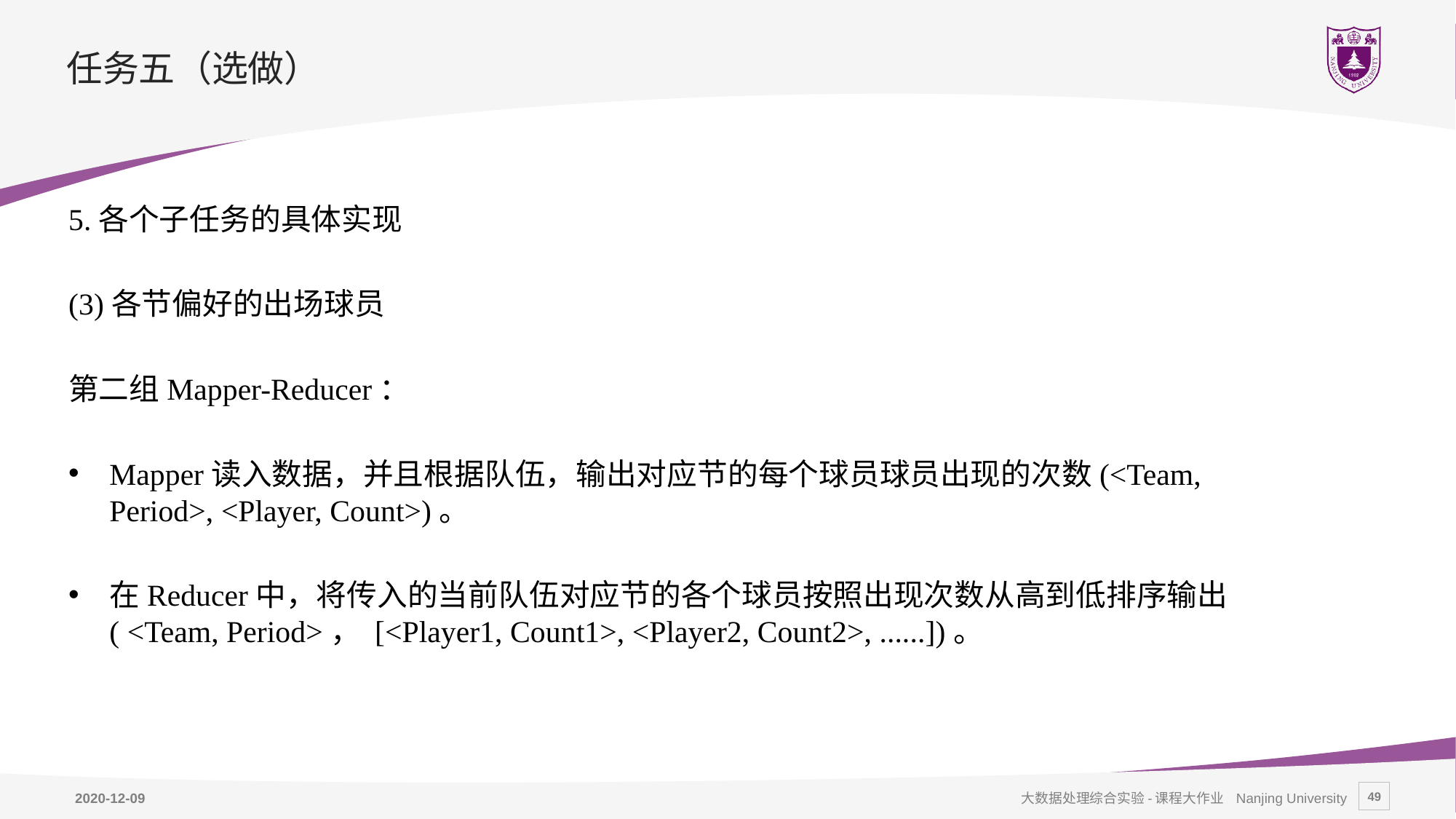

# 任务五（选做）
5.各个子任务的具体实现

(3)各节偏好的出场球员

第二组Mapper-Reducer：

Mapper读入数据，并且根据队伍，输出对应节的每个球员球员出现的次数(<Team, Period>, <Player, Count>)。

在Reducer中，将传入的当前队伍对应节的各个球员按照出现次数从高到低排序输出( <Team, Period>， [<Player1, Count1>, <Player2, Count2>, ......])。